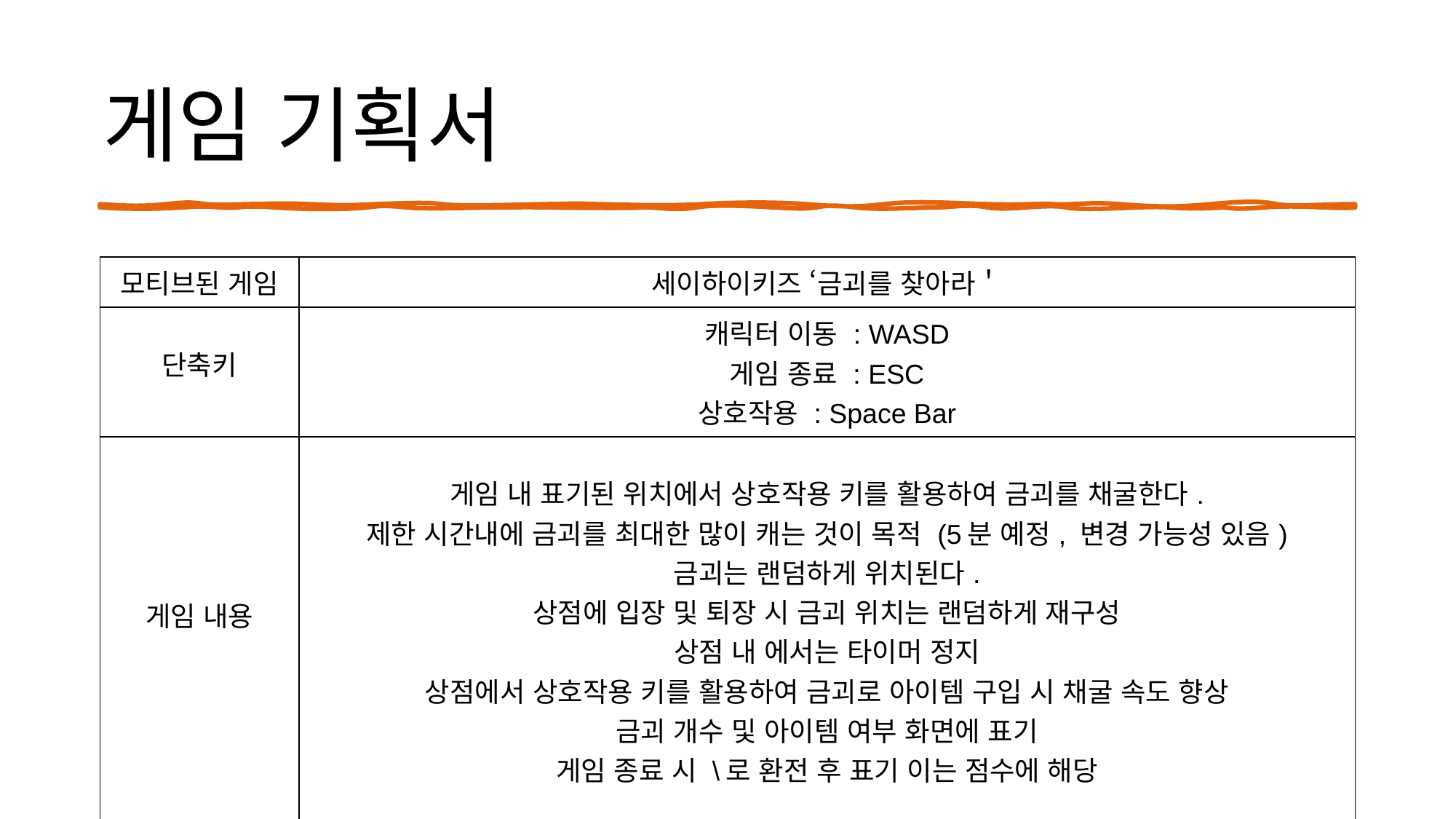

# 게임 기획서
| 모티브된 게임 | 세이하이키즈 ‘금괴를 찾아라＇ |
| --- | --- |
| 단축키 | 캐릭터 이동 : WASD 게임 종료 : ESC 상호작용 : Space Bar |
| 게임 내용 | 게임 내 표기된 위치에서 상호작용 키를 활용하여 금괴를 채굴한다. 제한 시간내에 금괴를 최대한 많이 캐는 것이 목적 (5분 예정, 변경 가능성 있음) 금괴는 랜덤하게 위치된다. 상점에 입장 및 퇴장 시 금괴 위치는 랜덤하게 재구성 상점 내 에서는 타이머 정지 상점에서 상호작용 키를 활용하여 금괴로 아이템 구입 시 채굴 속도 향상 금괴 개수 및 아이템 여부 화면에 표기 게임 종료 시 \로 환전 후 표기 이는 점수에 해당 |